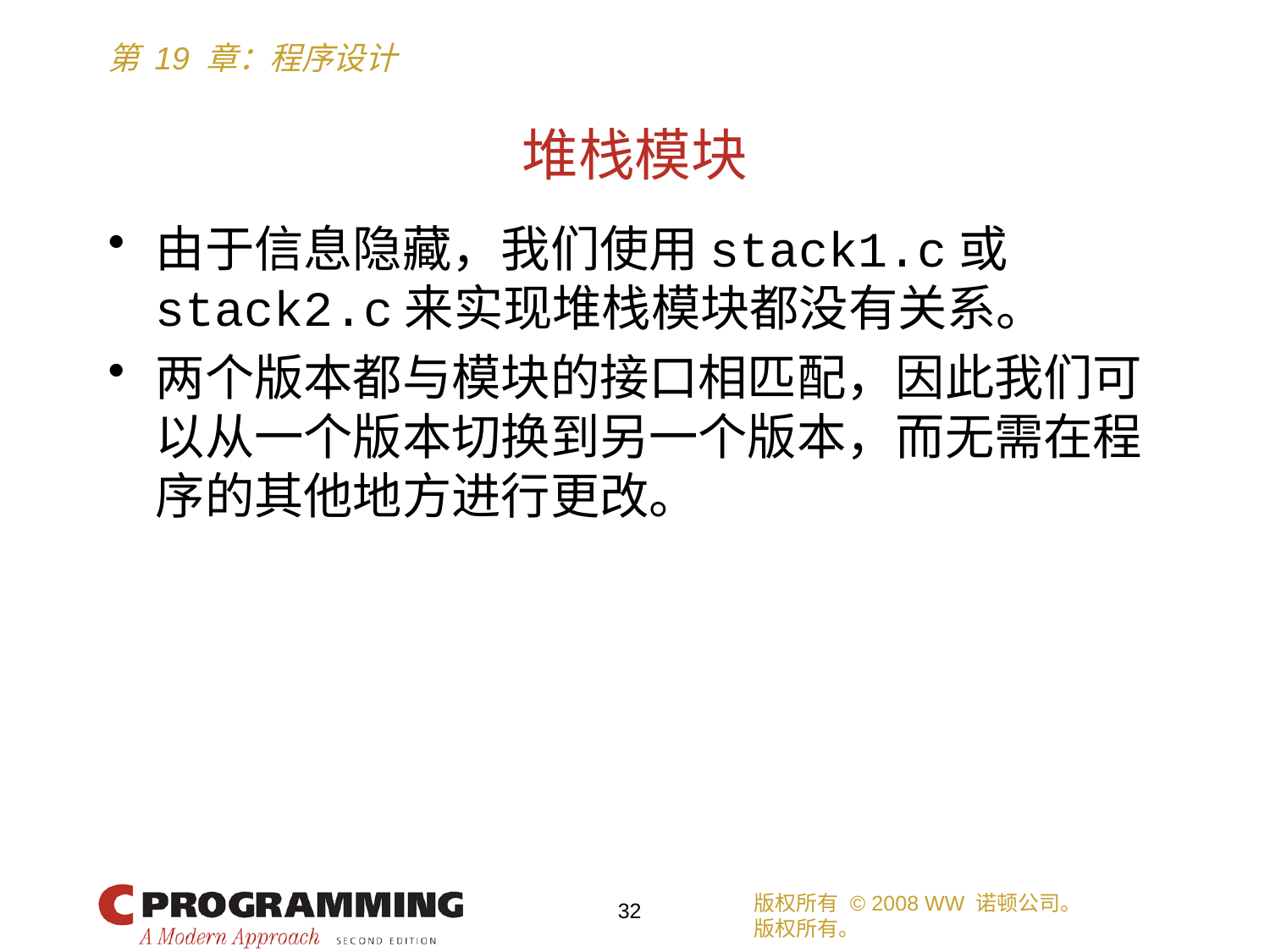

# 堆栈模块
由于信息隐藏，我们使用stack1.c或stack2.c来实现堆栈模块都没有关系。
两个版本都与模块的接口相匹配，因此我们可以从一个版本切换到另一个版本，而无需在程序的其他地方进行更改。
版权所有 © 2008 WW 诺顿公司。
版权所有。
32